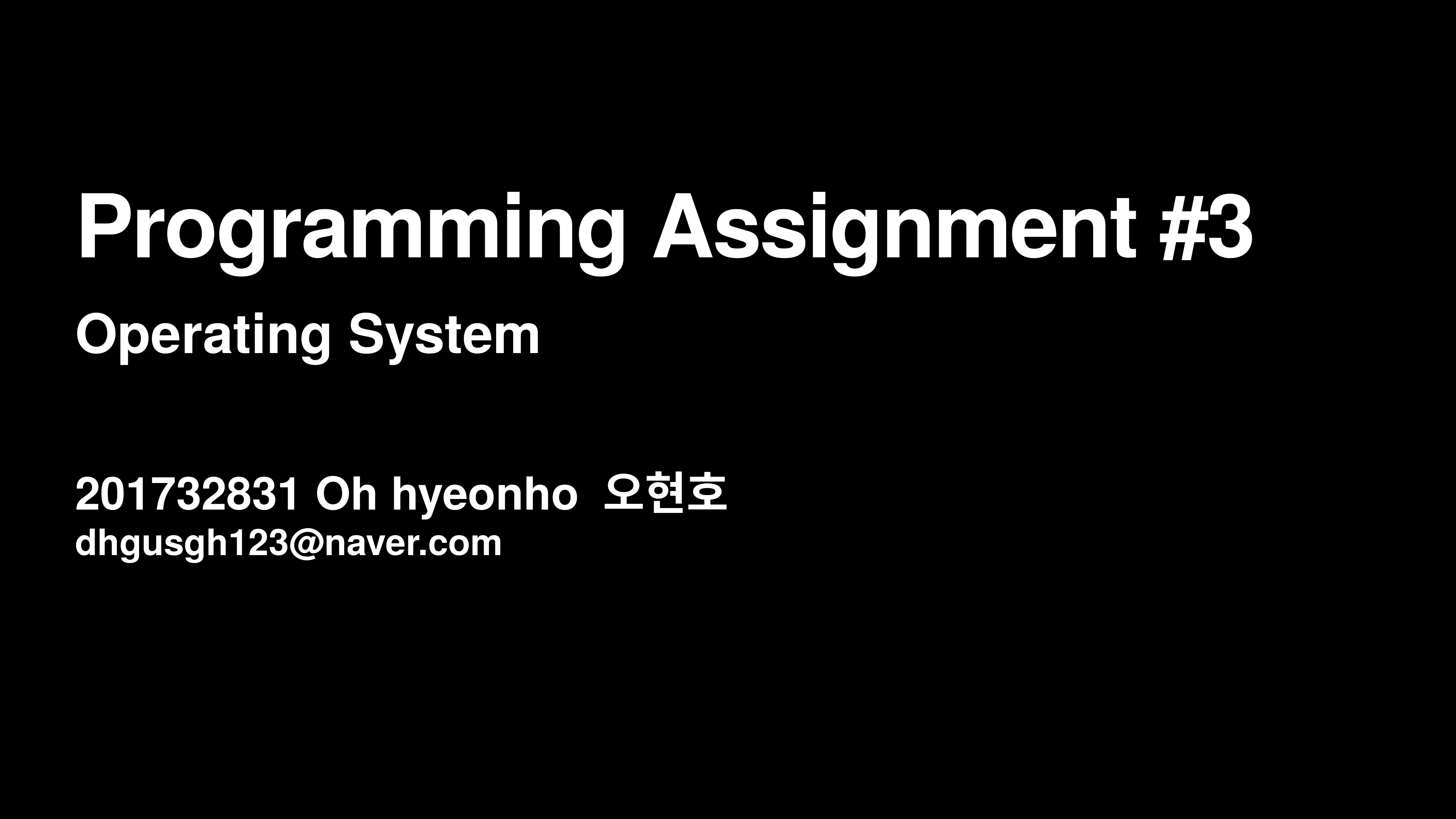

# Programming Assignment #3
Operating System

201732831 Oh hyeonho 오현호
dhgusgh123@naver.com